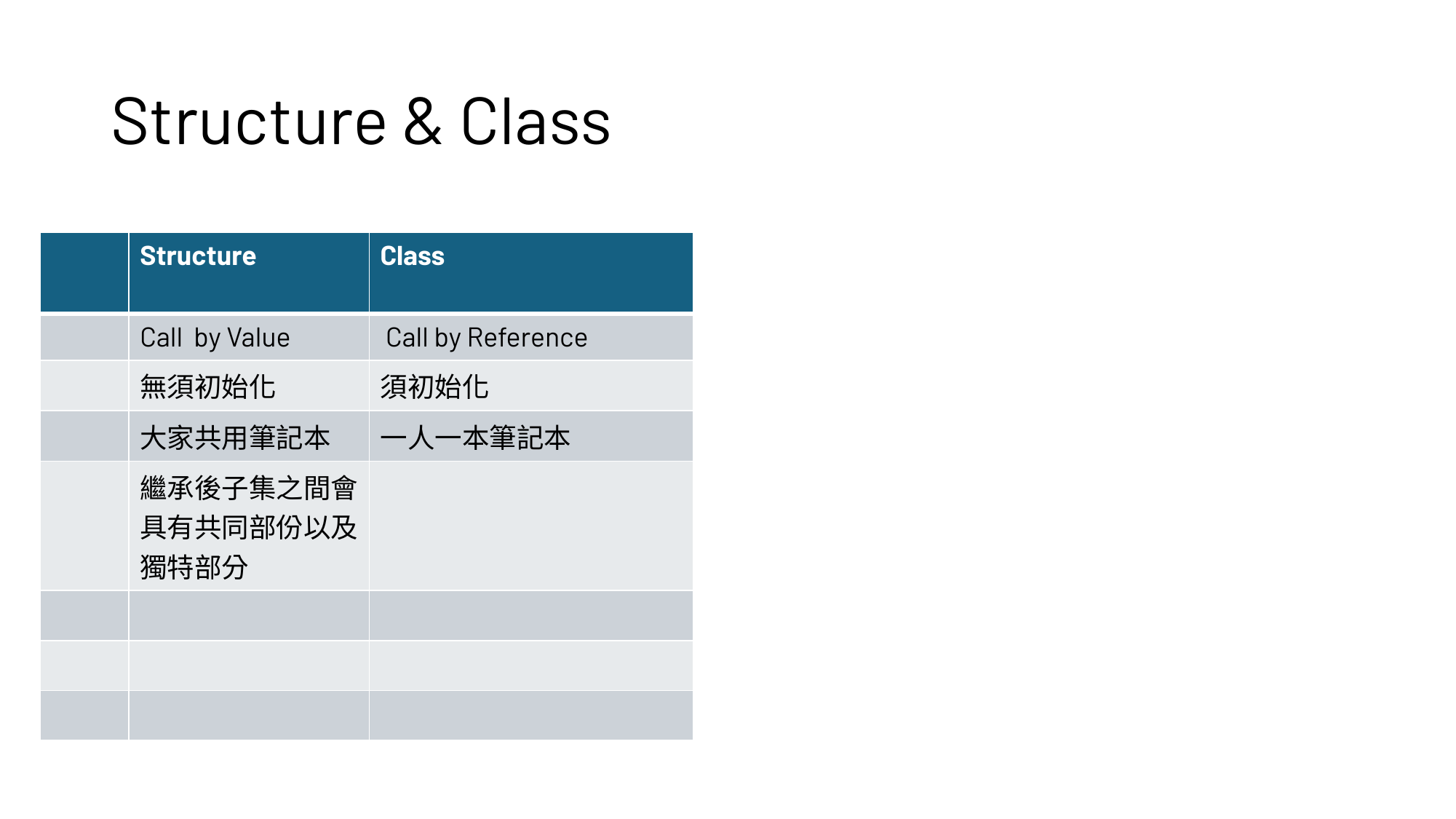

# Structure & Class
|  | Structure | Class |
| --- | --- | --- |
|  | Call by Value | Call by Reference |
|  | 無須初始化 | 須初始化 |
|  | 大家共用筆記本 | 一人一本筆記本 |
|  | 繼承後子集之間會具有共同部份以及獨特部分 |  |
|  |  |  |
|  |  |  |
|  |  |  |